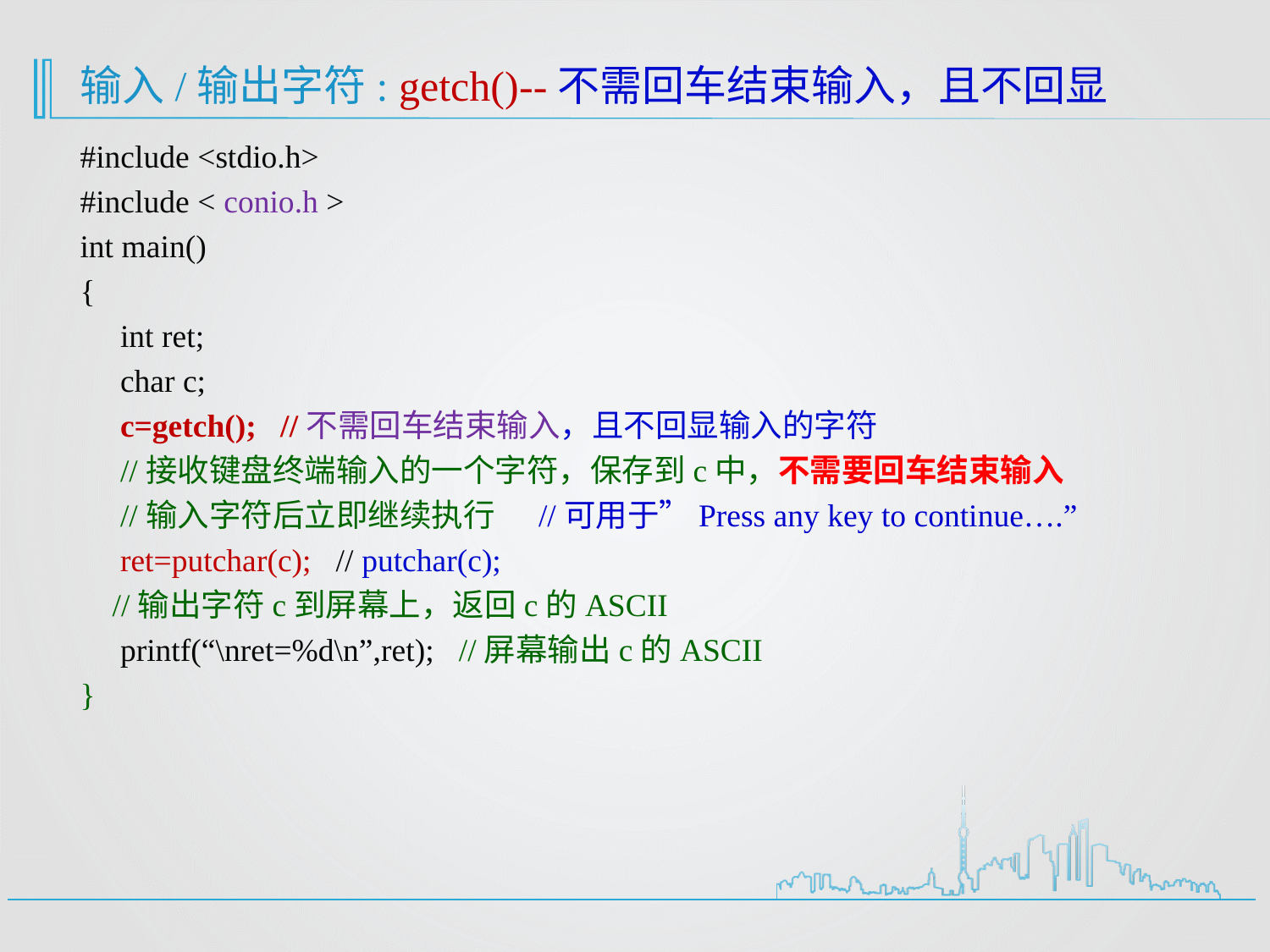

# 输入/输出字符: getch()--不需回车结束输入，且不回显
#include <stdio.h>
#include < conio.h >
int main()
{
     int ret;
     char c;
     c=getch();   //不需回车结束输入，且不回显输入的字符
     //接收键盘终端输入的一个字符，保存到c中，不需要回车结束输入
     //输入字符后立即继续执行     //可用于”Press any key to continue….”
     ret=putchar(c);   // putchar(c);
    //输出字符c到屏幕上，返回c的ASCII
     printf(“\nret=%d\n”,ret);   //屏幕输出c的ASCII
}